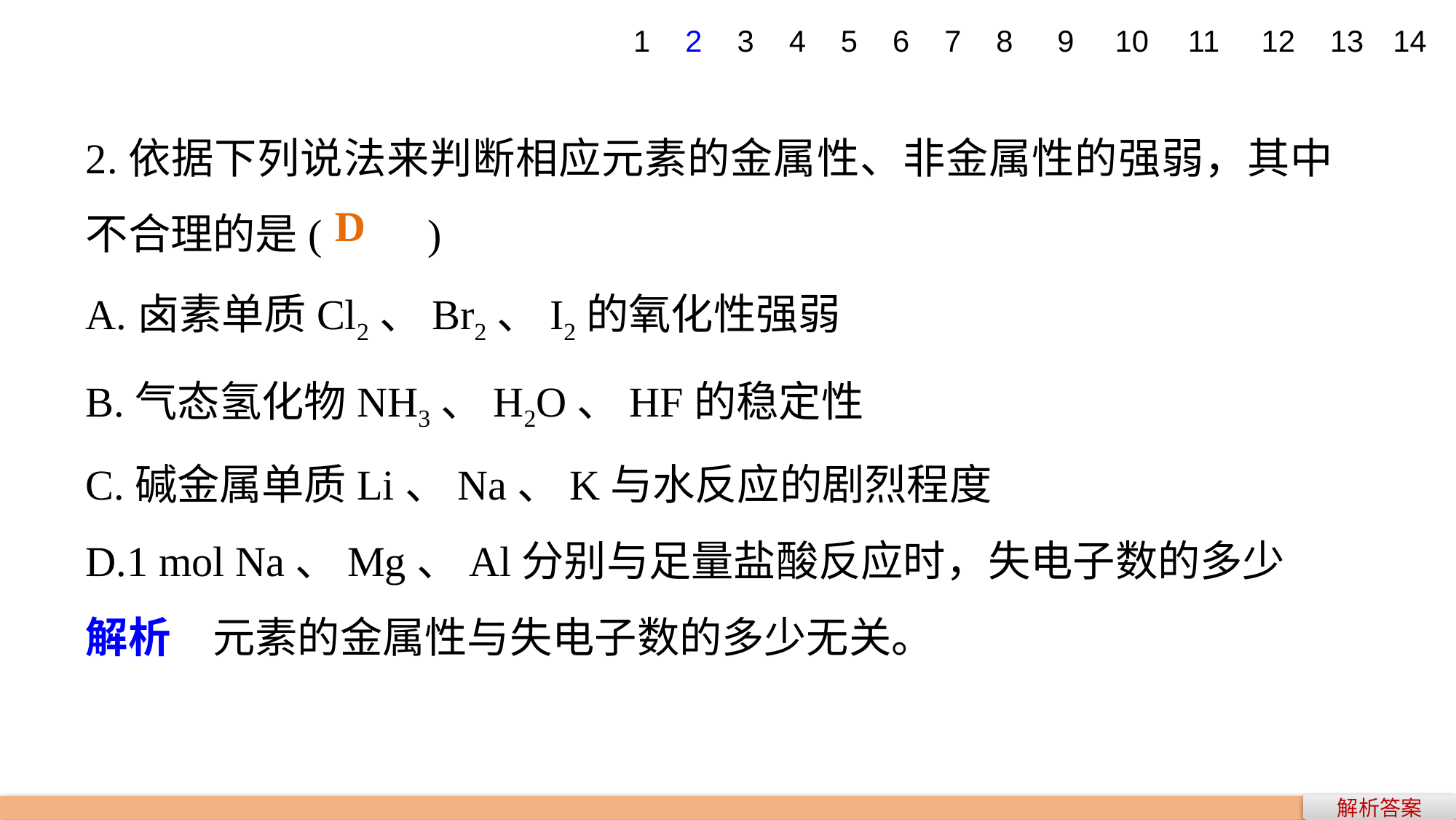

1
2
3
4
5
6
7
8
9
10
11
12
13
14
2.依据下列说法来判断相应元素的金属性、非金属性的强弱，其中不合理的是(　　)
A.卤素单质Cl2、Br2、I2的氧化性强弱
B.气态氢化物NH3、H2O、HF的稳定性
C.碱金属单质Li、Na、K与水反应的剧烈程度
D.1 mol Na、Mg、Al分别与足量盐酸反应时，失电子数的多少
解析　元素的金属性与失电子数的多少无关。
D
解析答案